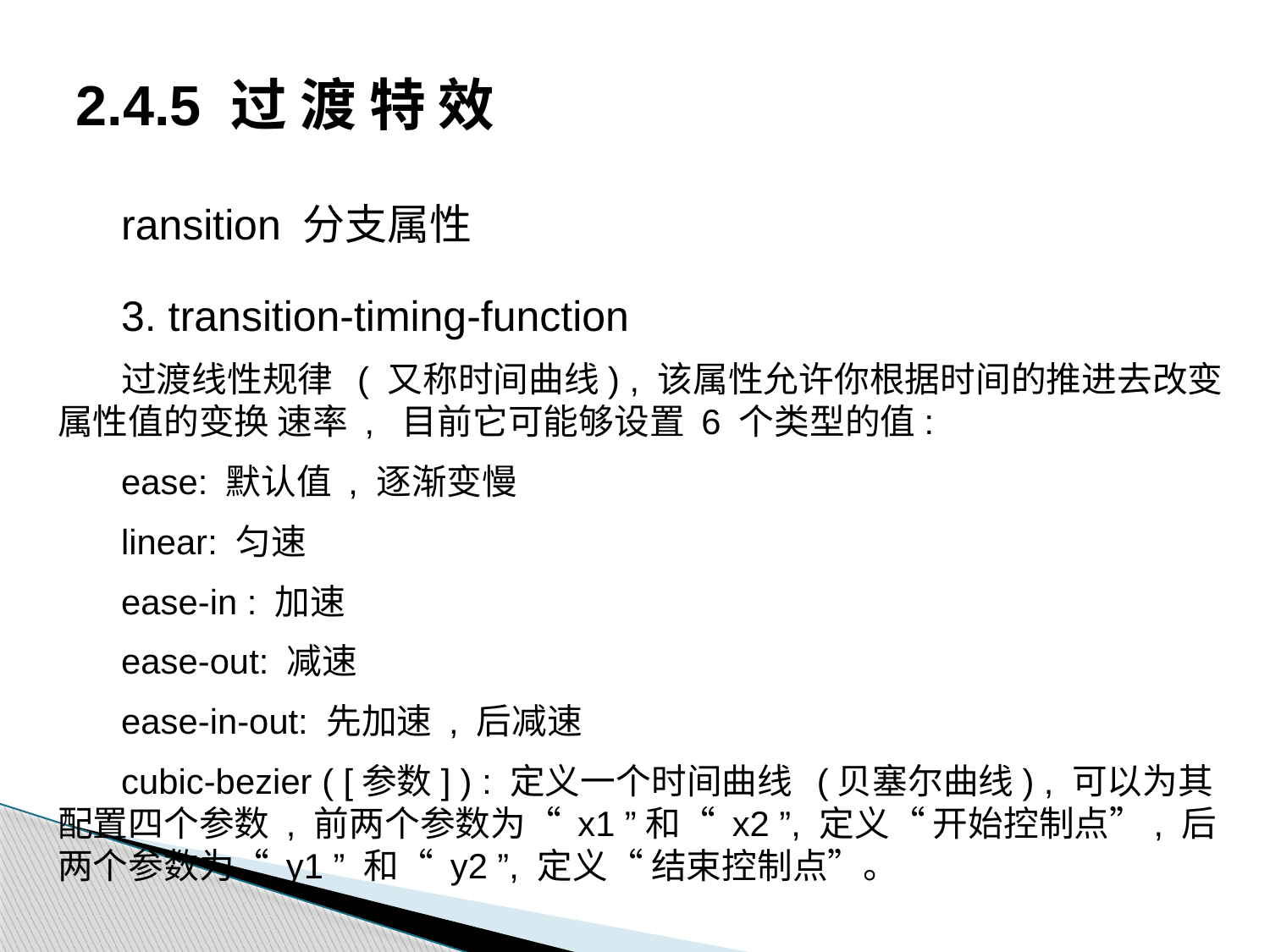

# 2.4.5 过 渡 特 效
ransition 分支属性
3. transition-timing-function
过渡线性规律  ( 又称时间曲线) , 该属性允许你根据时间的推进去改变属性值的变换 速率 ,  目前它可能够设置 6 个类型的值:
ease: 默认值 , 逐渐变慢
linear: 匀速
ease-in : 加速
ease-out: 减速
ease-in-out: 先加速 , 后减速
cubic-bezier ( [参数] ) : 定义一个时间曲线  (贝塞尔曲线) , 可以为其配置四个参数 , 前两个参数为“ x1 ”和“ x2 ”, 定义“ 开始控制点”, 后两个参数为“ y1 ” 和“ y2 ”, 定义“ 结束控制点”。